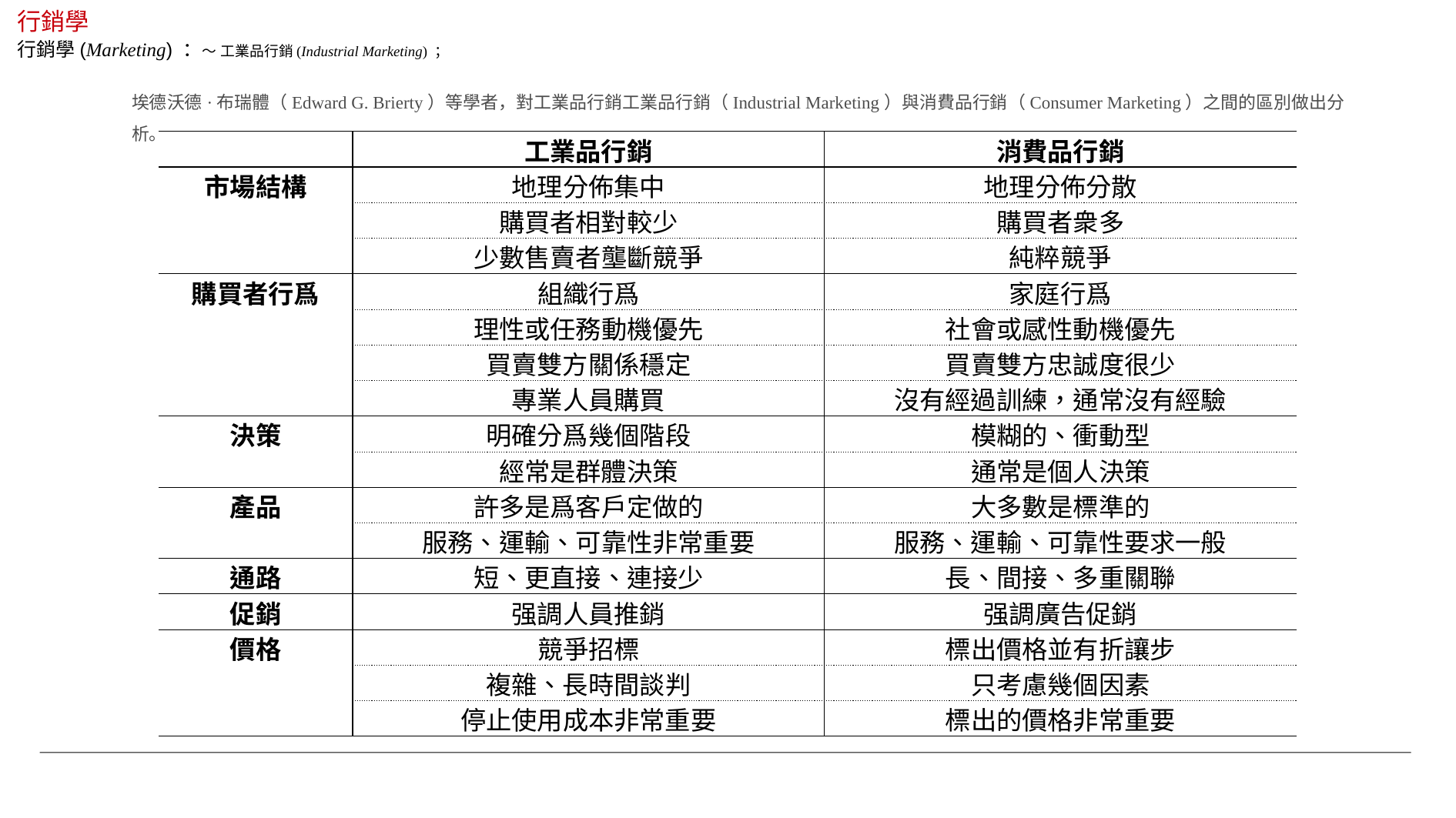

行銷學
行銷學(Marketing) ：～ 工業品行銷(Industrial Marketing) ；
埃德沃德·布瑞體（Edward G. Brierty）等學者，對工業品行銷工業品行銷（Industrial Marketing）與消費品行銷（Consumer Marketing）之間的區別做出分析。
|  | 工業品行銷 | 消費品行銷 |
| --- | --- | --- |
| 市場結構 | 地理分佈集中 | 地理分佈分散 |
|  | 購買者相對較少 | 購買者衆多 |
|  | 少數售賣者壟斷競爭 | 純粹競爭 |
| 購買者行爲 | 組織行爲 | 家庭行爲 |
|  | 理性或任務動機優先 | 社會或感性動機優先 |
|  | 買賣雙方關係穩定 | 買賣雙方忠誠度很少 |
|  | 專業人員購買 | 沒有經過訓練，通常沒有經驗 |
| 決策 | 明確分爲幾個階段 | 模糊的、衝動型 |
|  | 經常是群體決策 | 通常是個人決策 |
| 產品 | 許多是爲客戶定做的 | 大多數是標準的 |
|  | 服務、運輸、可靠性非常重要 | 服務、運輸、可靠性要求一般 |
| 通路 | 短、更直接、連接少 | 長、間接、多重關聯 |
| 促銷 | 强調人員推銷 | 强調廣告促銷 |
| 價格 | 競爭招標 | 標出價格並有折讓步 |
|  | 複雜、長時間談判 | 只考慮幾個因素 |
|  | 停止使用成本非常重要 | 標出的價格非常重要 |